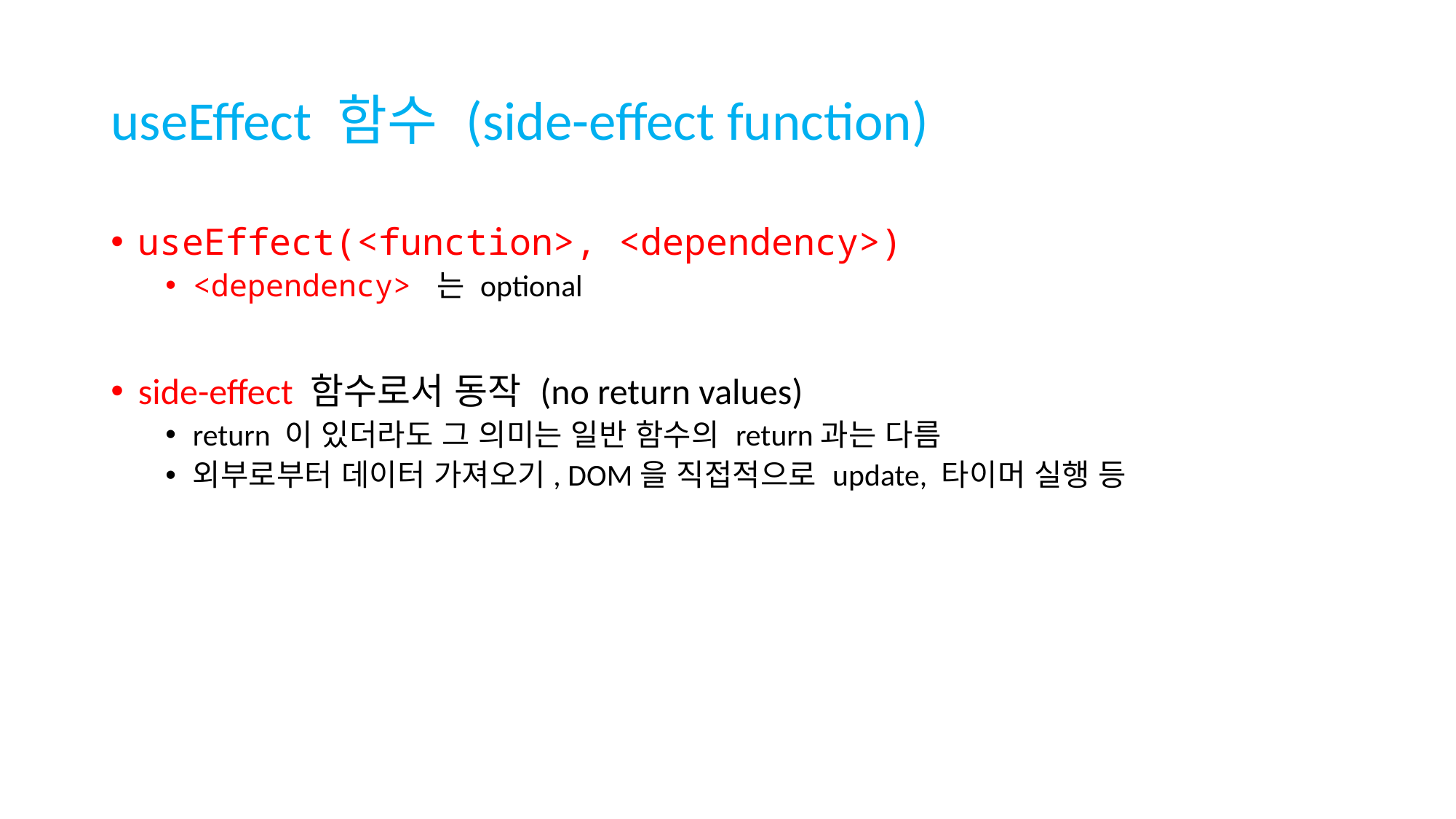

# useEffect 함수 (side-effect function)
useEffect(<function>, <dependency>)
<dependency> 는 optional

side-effect 함수로서 동작 (no return values)
return 이 있더라도 그 의미는 일반 함수의 return과는 다름
외부로부터 데이터 가져오기, DOM을 직접적으로 update, 타이머 실행 등